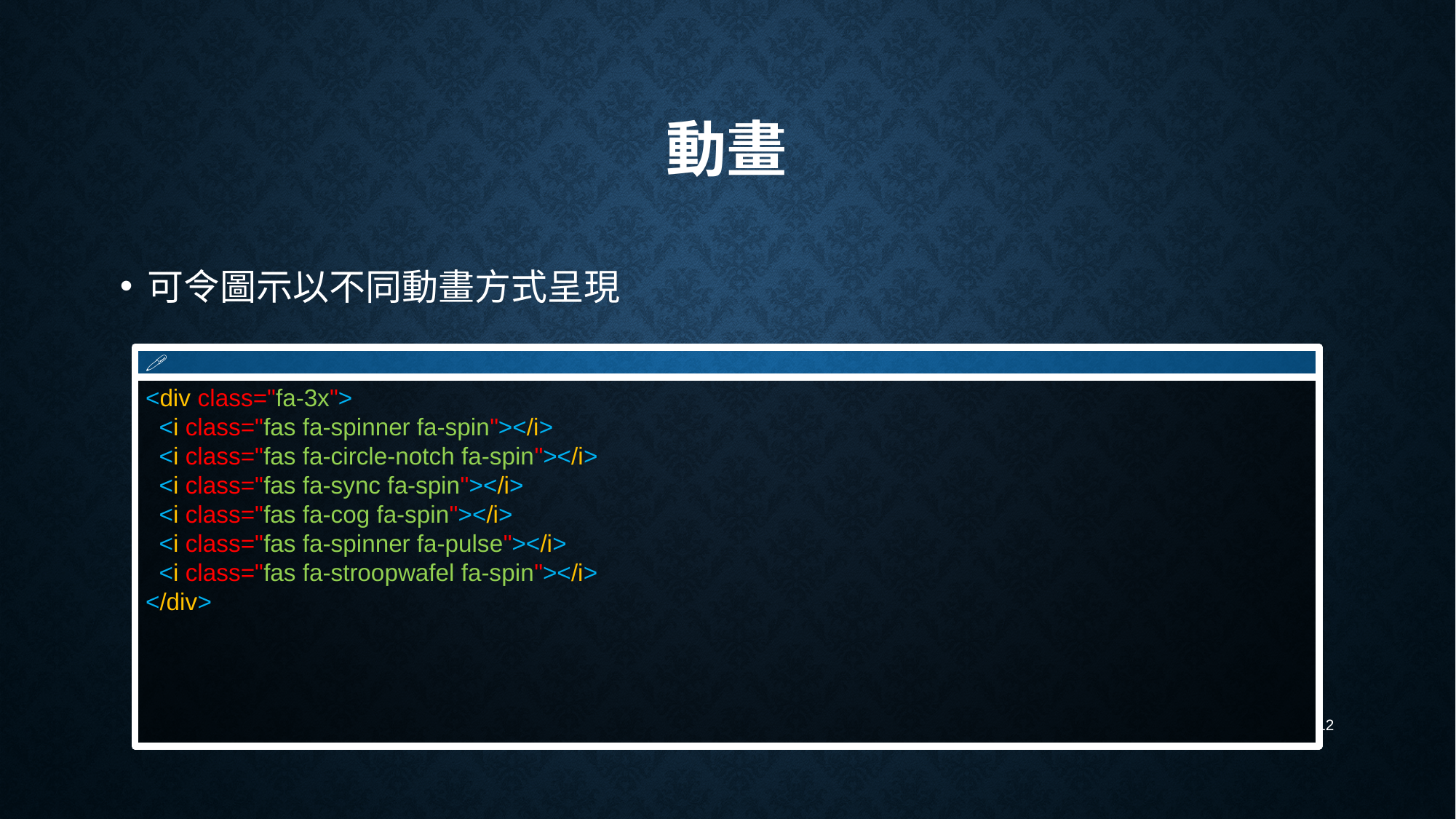

# 動畫
可令圖示以不同動畫方式呈現
🖊
<div class="fa-3x">
  <i class="fas fa-spinner fa-spin"></i>
  <i class="fas fa-circle-notch fa-spin"></i>
  <i class="fas fa-sync fa-spin"></i>
  <i class="fas fa-cog fa-spin"></i>
  <i class="fas fa-spinner fa-pulse"></i>
  <i class="fas fa-stroopwafel fa-spin"></i>
</div>
12